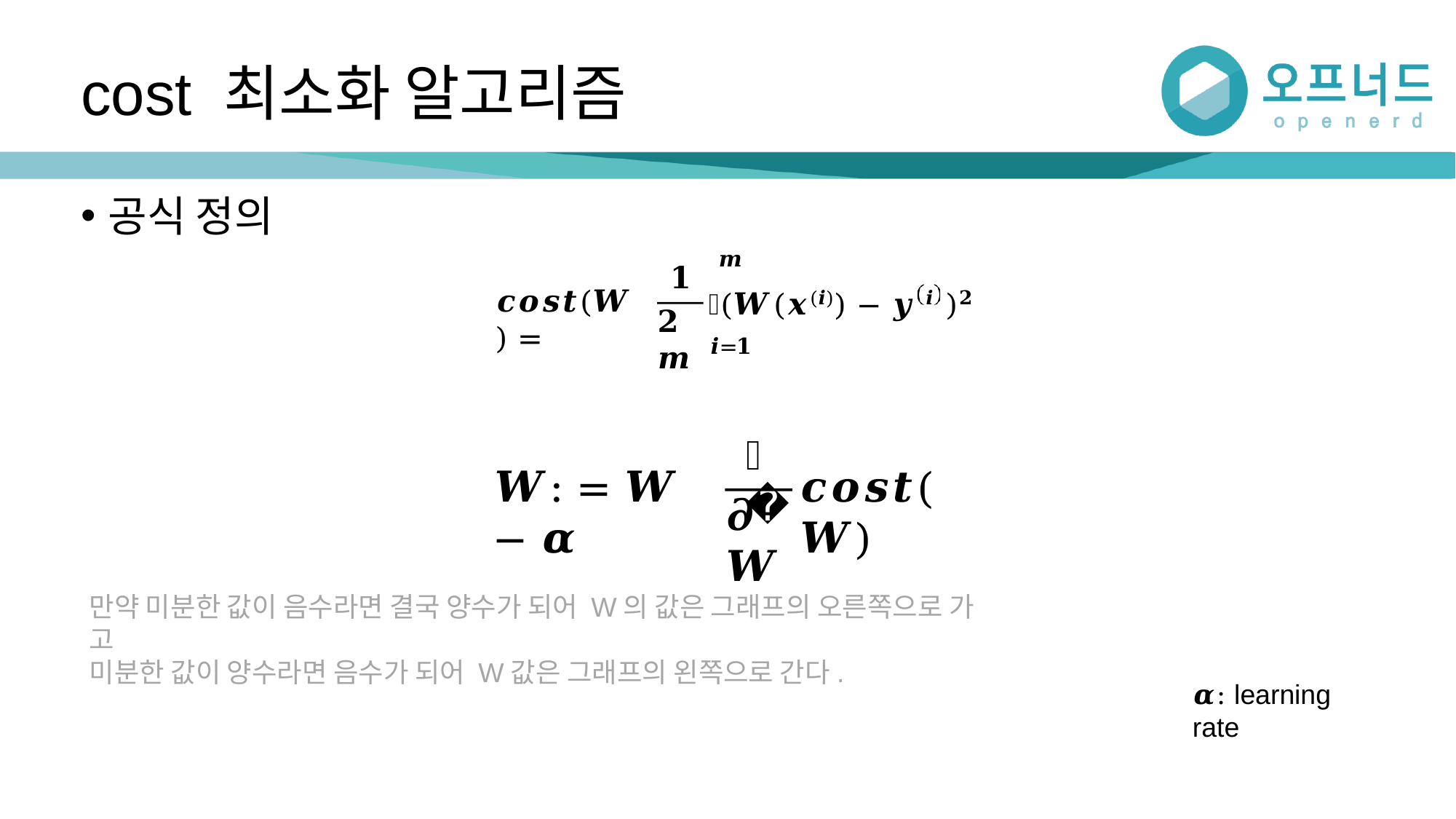

# cost 최소화 알고리즘
공식 정의
𝒎
෍(𝑾(𝒙(𝒊)) − 𝒚 𝒊  )𝟐
𝒊=𝟏
𝟏
𝒄𝒐𝒔𝒕(𝑾) =

𝟐𝒎

𝝏
𝑾: = 𝑾 − 𝜶
𝒄𝒐𝒔𝒕(𝑾)
𝝏𝑾

만약 미분한 값이 음수라면 결국 양수가 되어 W의 값은 그래프의 오른쪽으로 가
고
미분한 값이 양수라면 음수가 되어 W값은 그래프의 왼쪽으로 간다.
𝜶: learning rate